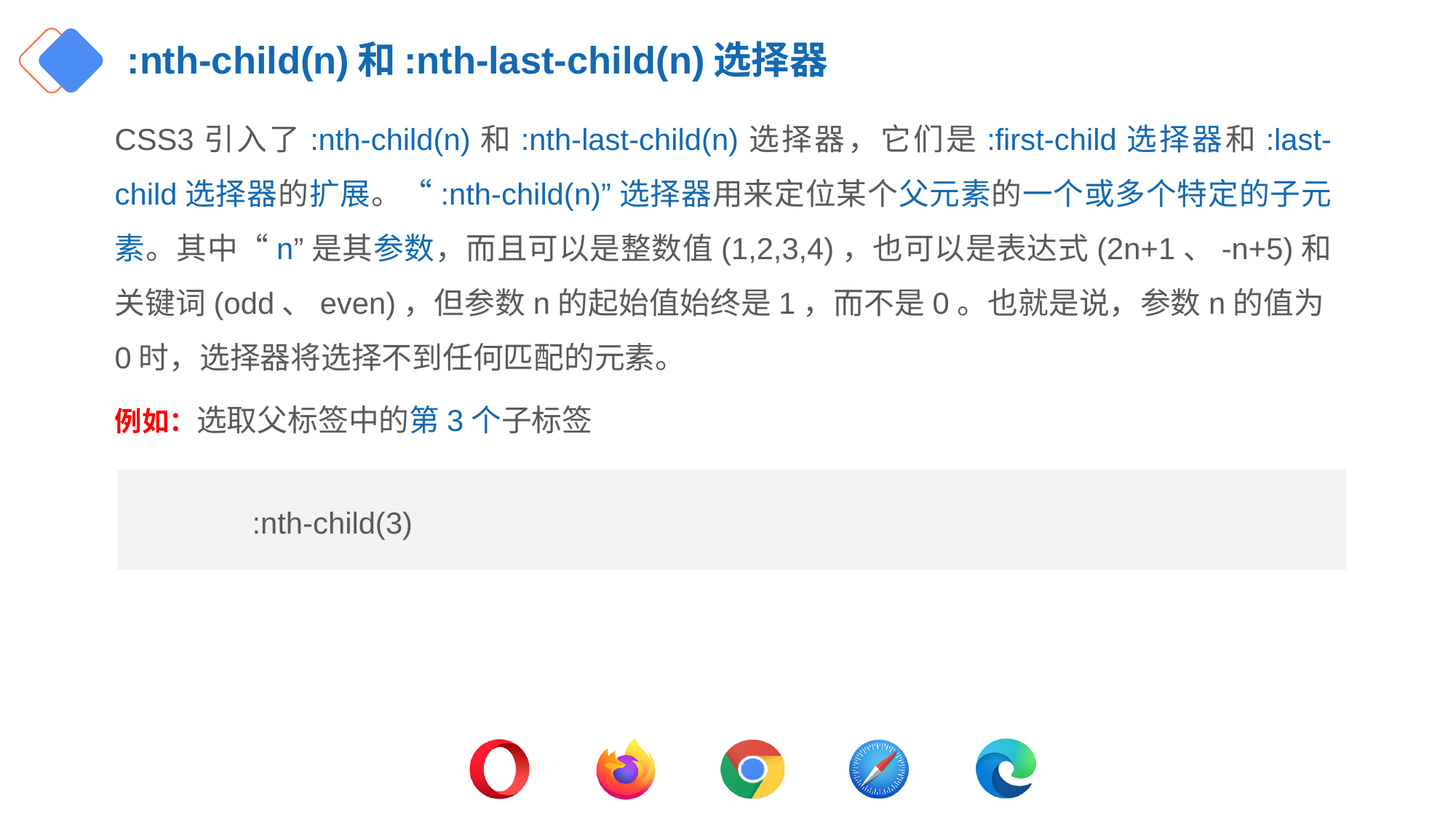

# :nth-child(n)和:nth-last-child(n)选择器
CSS3引入了:nth-child(n)和:nth-last-child(n)选择器，它们是:first-child选择器和:last-child选择器的扩展。“:nth-child(n)”选择器用来定位某个父元素的一个或多个特定的子元素。其中“n”是其参数，而且可以是整数值(1,2,3,4)，也可以是表达式(2n+1、-n+5)和关键词(odd、even)，但参数n的起始值始终是1，而不是0。也就是说，参数n的值为0时，选择器将选择不到任何匹配的元素。
例如：选取父标签中的第3个子标签

:nth-child(3)